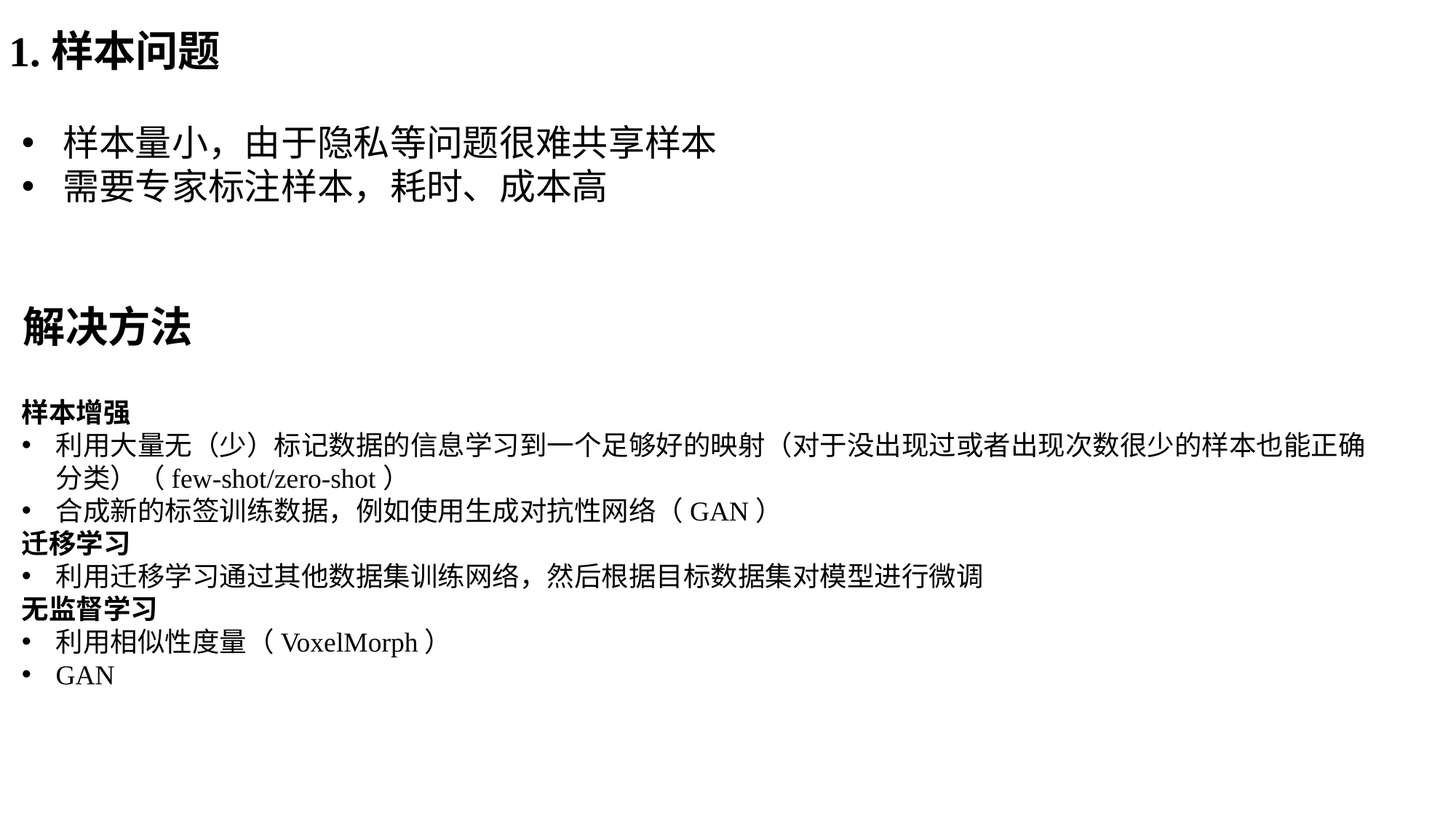

1.样本问题
样本量小，由于隐私等问题很难共享样本
需要专家标注样本，耗时、成本高
解决方法
样本增强
利用大量无（少）标记数据的信息学习到一个足够好的映射（对于没出现过或者出现次数很少的样本也能正确分类）（few-shot/zero-shot）
合成新的标签训练数据，例如使用生成对抗性网络（GAN）
迁移学习
利用迁移学习通过其他数据集训练网络，然后根据目标数据集对模型进行微调
无监督学习
利用相似性度量（VoxelMorph）
GAN